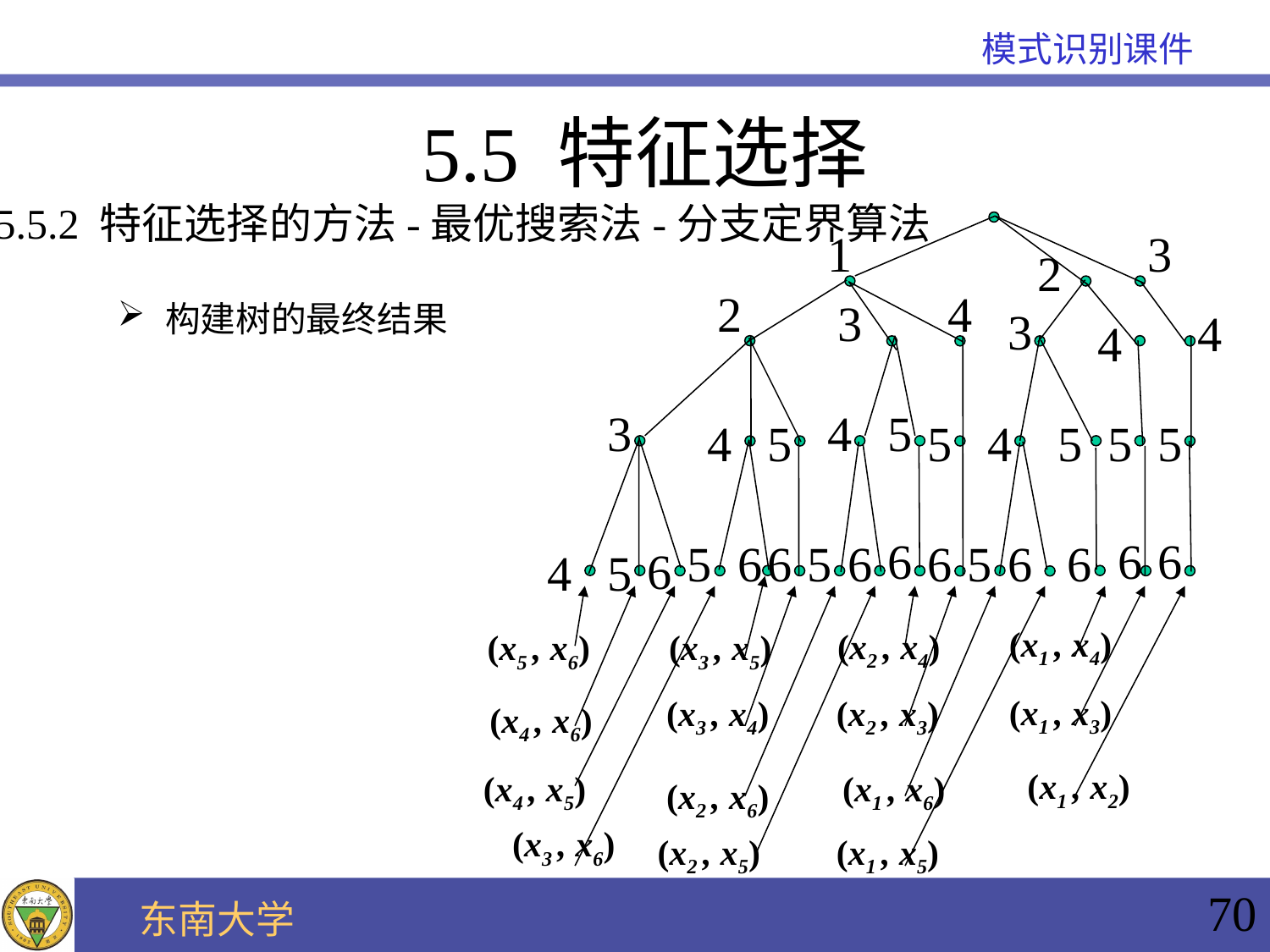

# 5.5 特征选择
5.5.2 特征选择的方法-最优搜索法-分支定界算法

1
3
2
2
4
3
构建树的最终结果
3
4
4
3
4
5
4
5
5
4
5
5
5
6
6
6
5
6
6
5
6
6
5
6
6
6
4
5

(x1 , x4)
(x2 , x4)
(x5 , x6)
(x3 , x5)
(x1 , x3)
(x3 , x4)
(x2 , x3)
(x4 , x6)
(x1 , x2)
(x4 , x5)
(x1 , x6)
(x2 , x6)
(x3 , x6)
(x2 , x5)
(x1 , x5)
70